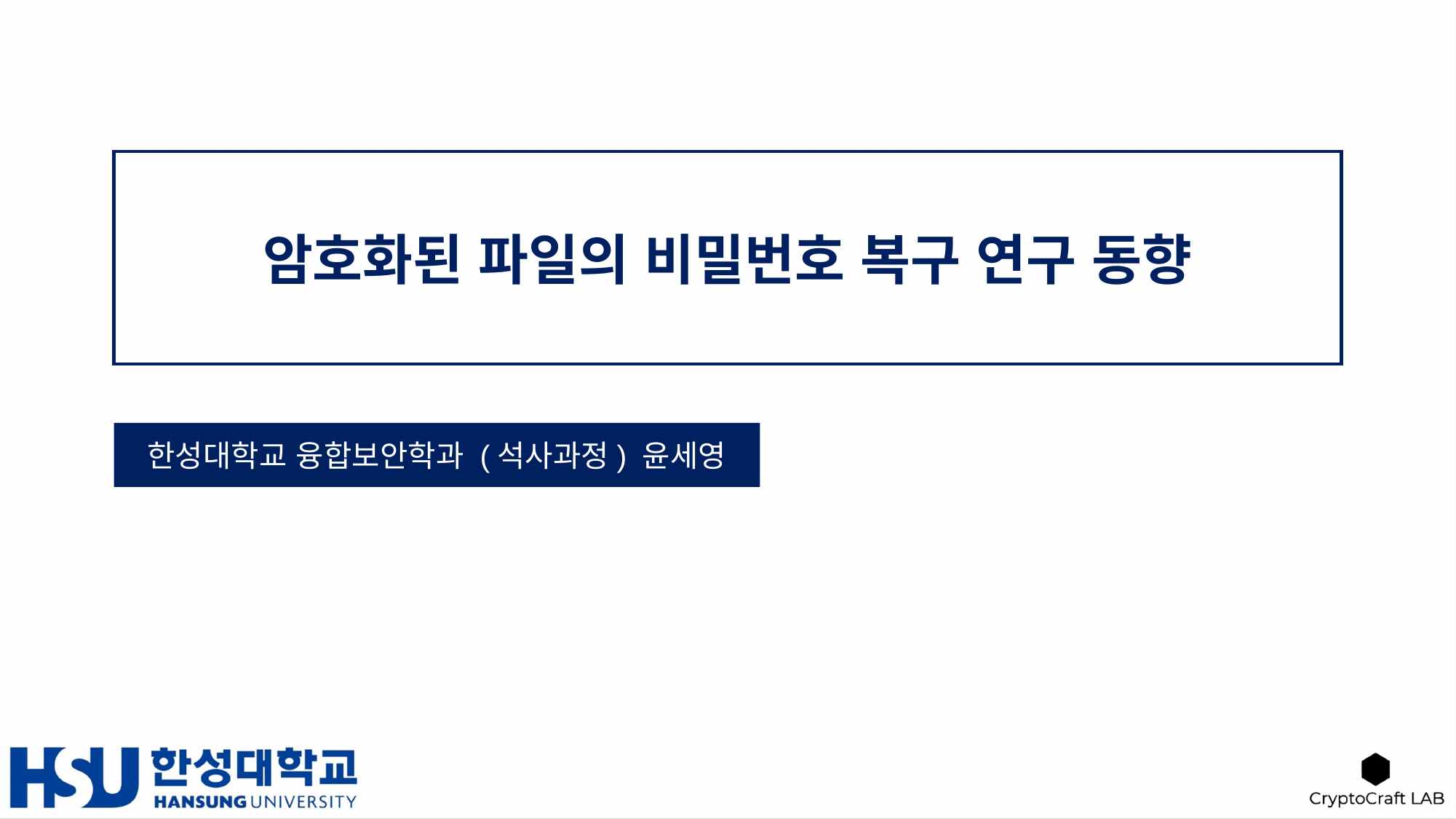

암호화된 파일의 비밀번호 복구 연구 동향
한성대학교 융합보안학과 (석사과정) 윤세영